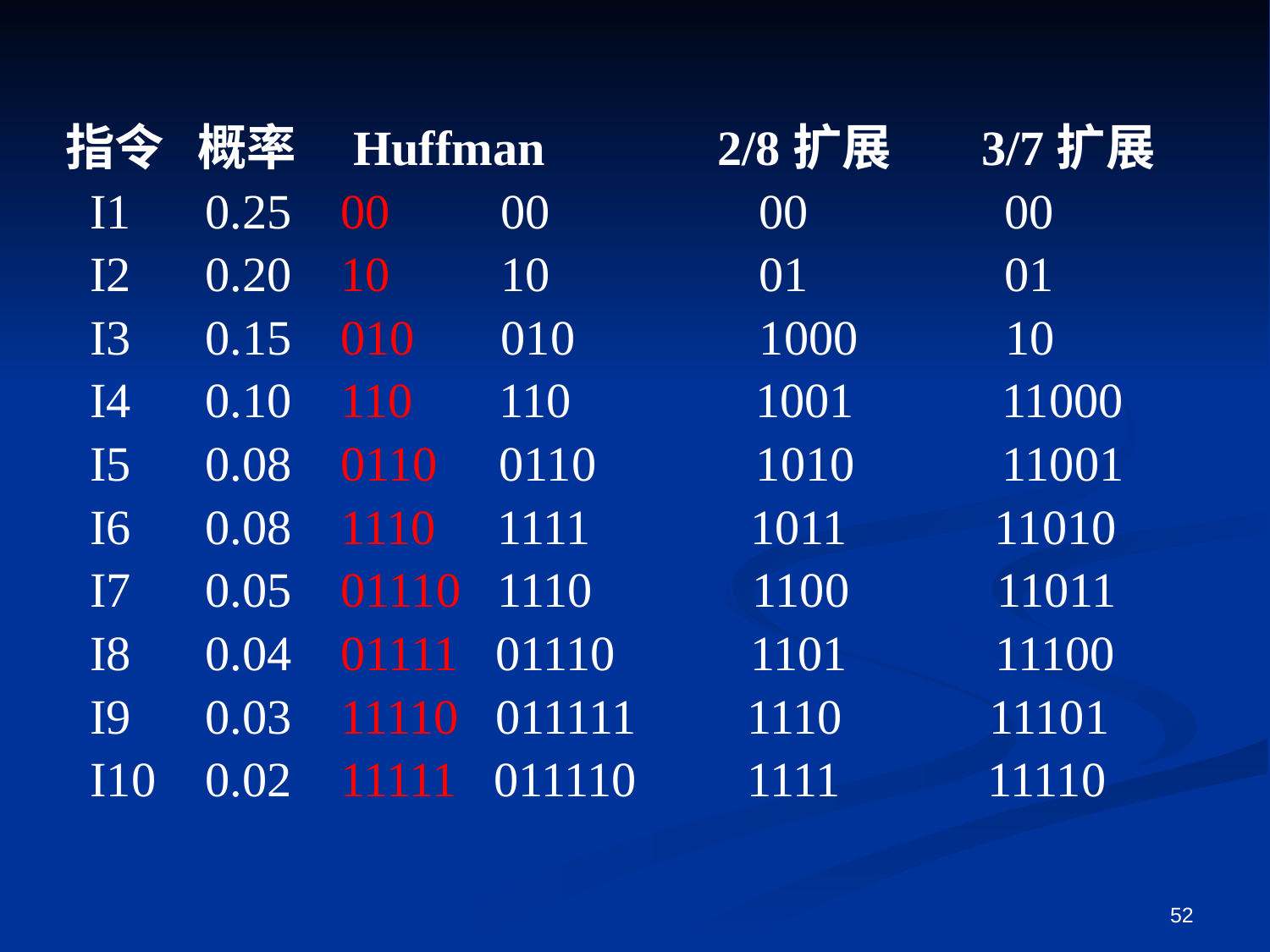

指令   概率    Huffman              2/8扩展       3/7扩展
  I1      0.25    00         00                 00                00
  I2      0.20    10         10                 01                01
  I3      0.15    010       010               1000            10
  I4      0.10    110       110               1001            11000
  I5      0.08    0110     0110             1010            11001
  I6      0.08    1110     1111             1011            11010
  I7      0.05    01110   1110             1100            11011
  I8      0.04    01111   01110           1101            11100
  I9      0.03    11110   011111         1110            11101
  I10    0.02    11111   011110         1111            11110
52